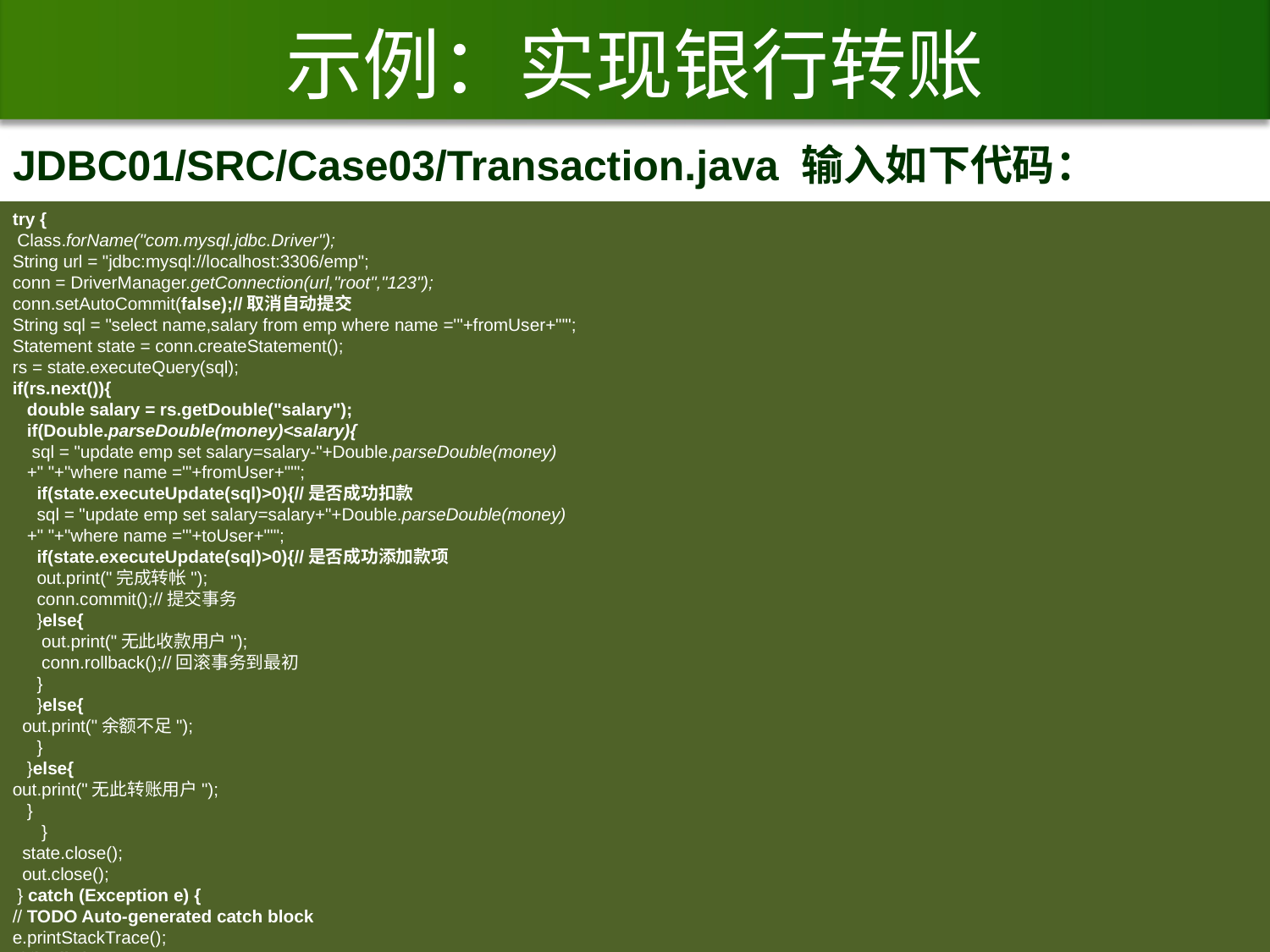

# 示例：实现银行转账
JDBC01/SRC/Case03/Transaction.java 输入如下代码：
try {
 Class.forName("com.mysql.jdbc.Driver");
String url = "jdbc:mysql://localhost:3306/emp";
conn = DriverManager.getConnection(url,"root","123");
conn.setAutoCommit(false);//取消自动提交
String sql = "select name,salary from emp where name ='"+fromUser+"'";
Statement state = conn.createStatement();
rs = state.executeQuery(sql);
if(rs.next()){
   double salary = rs.getDouble("salary");
   if(Double.parseDouble(money)<salary){
    sql = "update emp set salary=salary-"+Double.parseDouble(money)
   +" "+"where name ='"+fromUser+"'";
     if(state.executeUpdate(sql)>0){//是否成功扣款
     sql = "update emp set salary=salary+"+Double.parseDouble(money)
   +" "+"where name ='"+toUser+"'";
     if(state.executeUpdate(sql)>0){//是否成功添加款项
     out.print("完成转帐");
     conn.commit();//提交事务
     }else{
      out.print("无此收款用户");
      conn.rollback();//回滚事务到最初
     }
     }else{
  out.print("余额不足");
     }
   }else{
out.print("无此转账用户");
   }
      }
  state.close();
  out.close();
 } catch (Exception e) {
// TODO Auto-generated catch block
e.printStackTrace();
  }finally{
  if(conn!=null){
 try {
conn.setAutoCommit(true);
conn.close();
} catch (SQLException e) {
// TODO Auto-generated catch block
e.printStackTrace();
}

  }